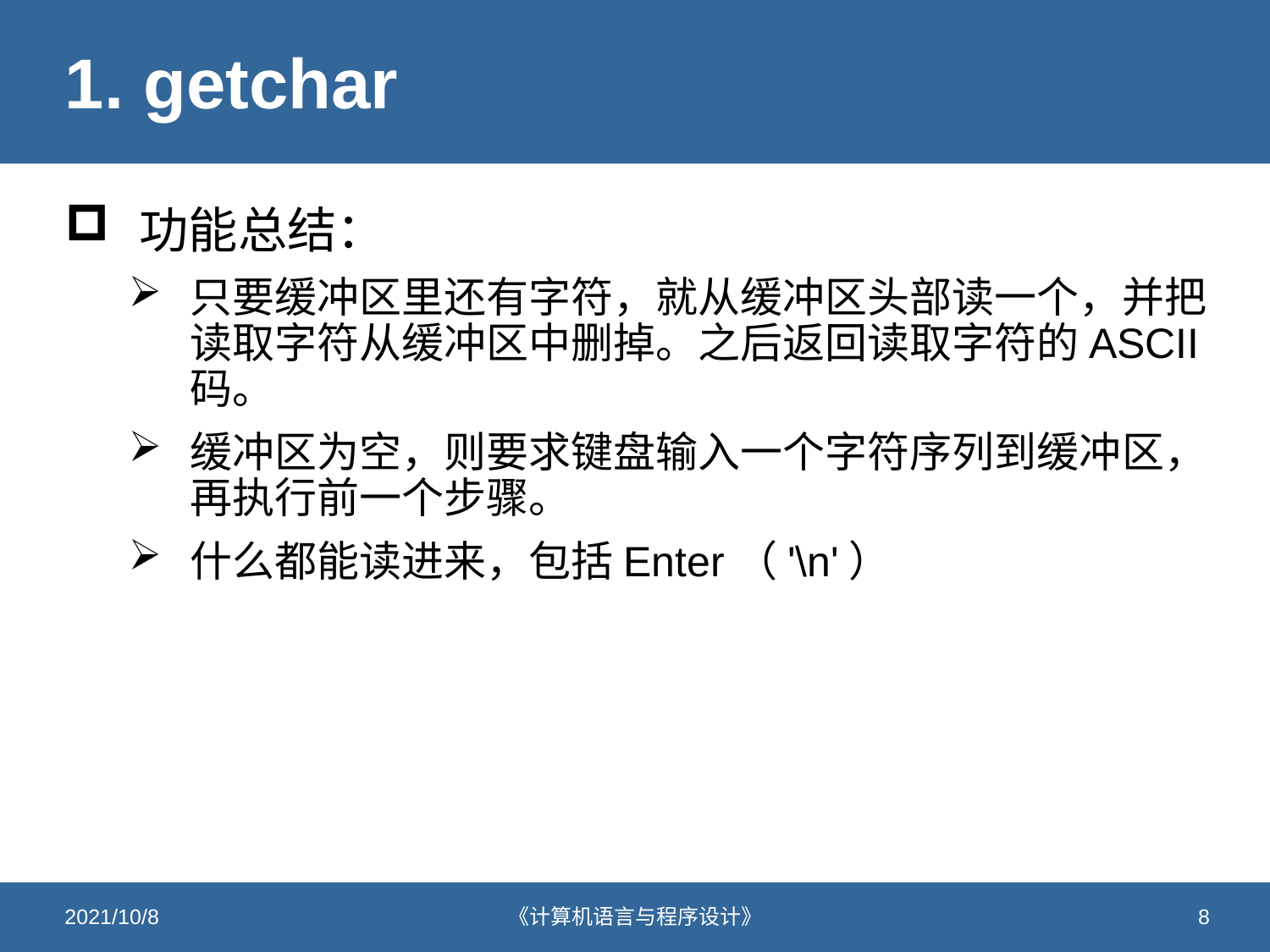

# 1. getchar
功能总结：
只要缓冲区里还有字符，就从缓冲区头部读一个，并把读取字符从缓冲区中删掉。之后返回读取字符的ASCII码。
缓冲区为空，则要求键盘输入一个字符序列到缓冲区，再执行前一个步骤。
什么都能读进来，包括Enter（'\n'）
2021/10/8
《计算机语言与程序设计》
8